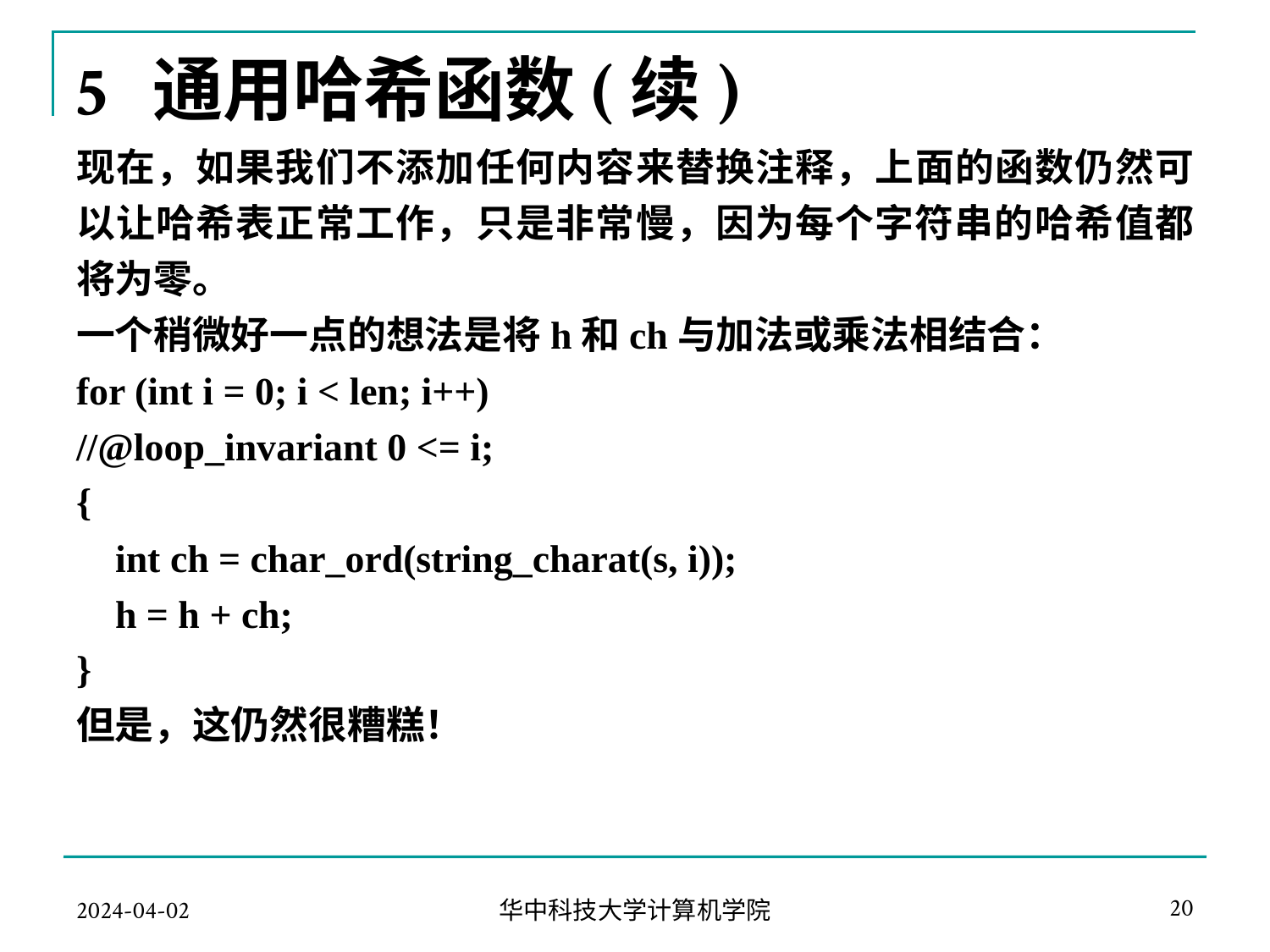

# 5  通用哈希函数(续)
现在，如果我们不添加任何内容来替换注释，上面的函数仍然可以让哈希表正常工作，只是非常慢，因为每个字符串的哈希值都将为零。
一个稍微好一点的想法是将h和ch与加法或乘法相结合：
for (int i = 0; i < len; i++)
//@loop_invariant 0 <= i;
{
    int ch = char_ord(string_charat(s, i));
    h = h + ch;
}
但是，这仍然很糟糕！
2024-04-02
20
华中科技大学计算机学院